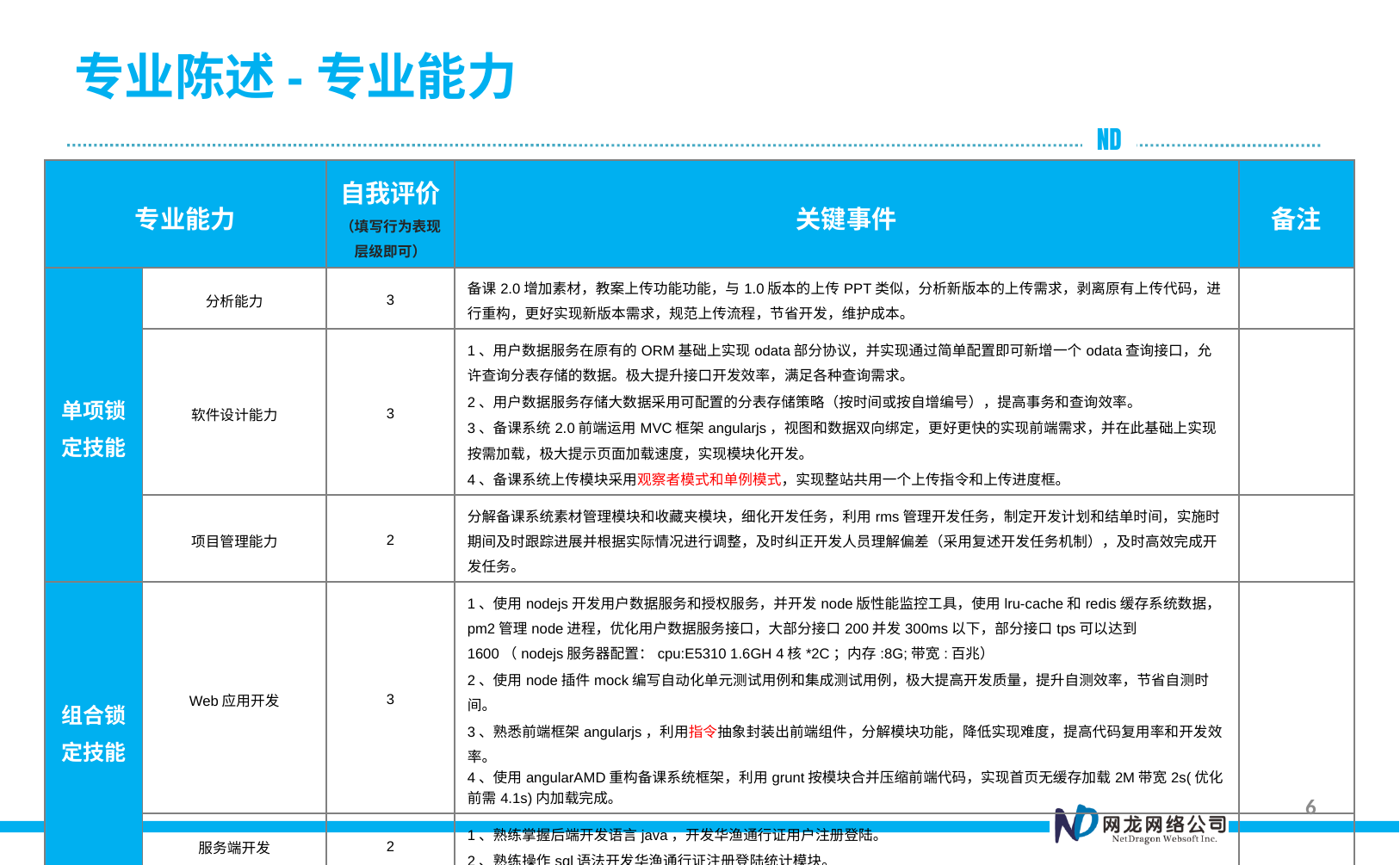

# 专业陈述-专业能力
| 专业能力 |  | 自我评价 （填写行为表现层级即可） | 关键事件 | 备注 |
| --- | --- | --- | --- | --- |
| 单项锁定技能 | 分析能力 | 3 | 备课2.0增加素材，教案上传功能功能，与1.0版本的上传PPT类似，分析新版本的上传需求，剥离原有上传代码，进行重构，更好实现新版本需求，规范上传流程，节省开发，维护成本。 |  |
|  | 软件设计能力 | 3 | 1、用户数据服务在原有的ORM基础上实现odata部分协议，并实现通过简单配置即可新增一个odata查询接口，允许查询分表存储的数据。极大提升接口开发效率，满足各种查询需求。 2、用户数据服务存储大数据采用可配置的分表存储策略（按时间或按自增编号），提高事务和查询效率。 3、备课系统2.0前端运用MVC框架angularjs，视图和数据双向绑定，更好更快的实现前端需求，并在此基础上实现按需加载，极大提示页面加载速度，实现模块化开发。 4、备课系统上传模块采用观察者模式和单例模式，实现整站共用一个上传指令和上传进度框。 |  |
|  | 项目管理能力 | 2 | 分解备课系统素材管理模块和收藏夹模块，细化开发任务，利用rms管理开发任务，制定开发计划和结单时间，实施时期间及时跟踪进展并根据实际情况进行调整，及时纠正开发人员理解偏差（采用复述开发任务机制），及时高效完成开发任务。 |  |
| 组合锁定技能 | Web应用开发 | 3 | 1、使用nodejs开发用户数据服务和授权服务，并开发node版性能监控工具，使用lru-cache和redis缓存系统数据，pm2管理node进程，优化用户数据服务接口，大部分接口200并发300ms以下，部分接口tps可以达到1600（nodejs服务器配置：cpu:E5310 1.6GH 4核\*2C；内存:8G;带宽:百兆） 2、使用node插件mock编写自动化单元测试用例和集成测试用例，极大提高开发质量，提升自测效率，节省自测时间。 3、熟悉前端框架angularjs，利用指令抽象封装出前端组件，分解模块功能，降低实现难度，提高代码复用率和开发效率。 4、使用angularAMD重构备课系统框架，利用grunt按模块合并压缩前端代码，实现首页无缓存加载2M带宽2s(优化前需4.1s)内加载完成。 |  |
|  | 服务端开发 | 2 | 1、熟练掌握后端开发语言java，开发华渔通行证用户注册登陆。 2、熟练操作sql语法开发华渔通行证注册登陆统计模块。 |  |
6